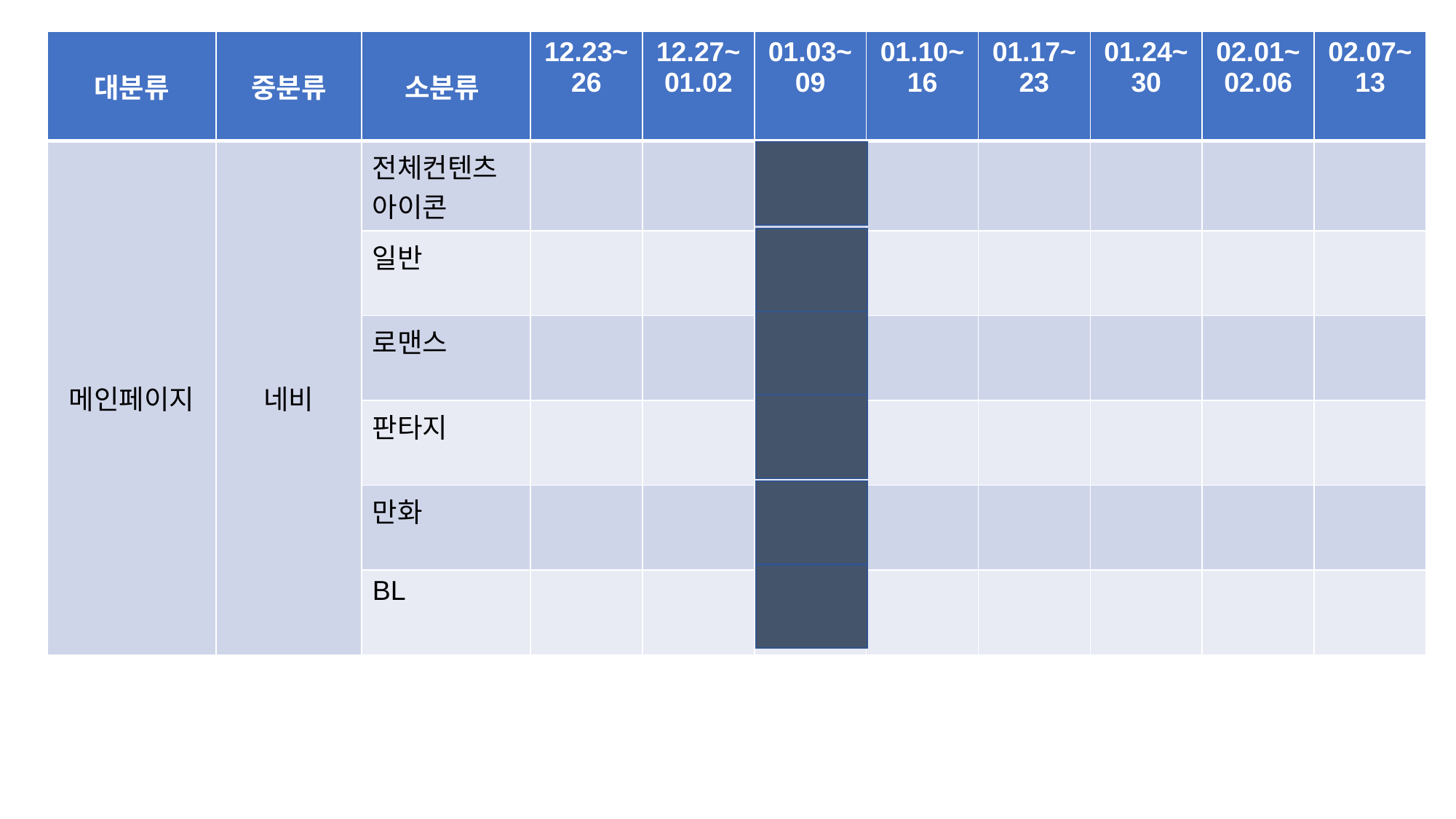

| 대분류​ | 중분류​ | 소분류 ​ | 12.23~26​ | 12.27~01.02​ ​ | 01.03~09​ ​ | 01.10~16​ ​ | 01.17~23​ | 01.24~30​ | 02.01~02.06​ | 02.07~13​ |
| --- | --- | --- | --- | --- | --- | --- | --- | --- | --- | --- |
| 메인페이지​ | 네비 | 전체컨텐츠​아이콘 | ​ | ​ | ​ | ​ | ​ | ​ | ​ | ​ |
|  |  | 일반​ | ​ | ​ | ​ | ​ | ​ | ​ | ​ | ​ |
|  |  | 로맨스 | ​ | ​ | ​ | ​ | ​ | ​ | ​ | ​ |
|  |  | 판타지 ​ | ​ | ​ | ​ | ​ | ​ | ​ | ​ | ​ |
|  |  | 만화 | ​ | ​ | ​ | ​ | ​ | ​ | ​ | ​ |
|  |  | BL | ​ | ​ | ​ | ​ | ​ | ​ | ​ | ​ |